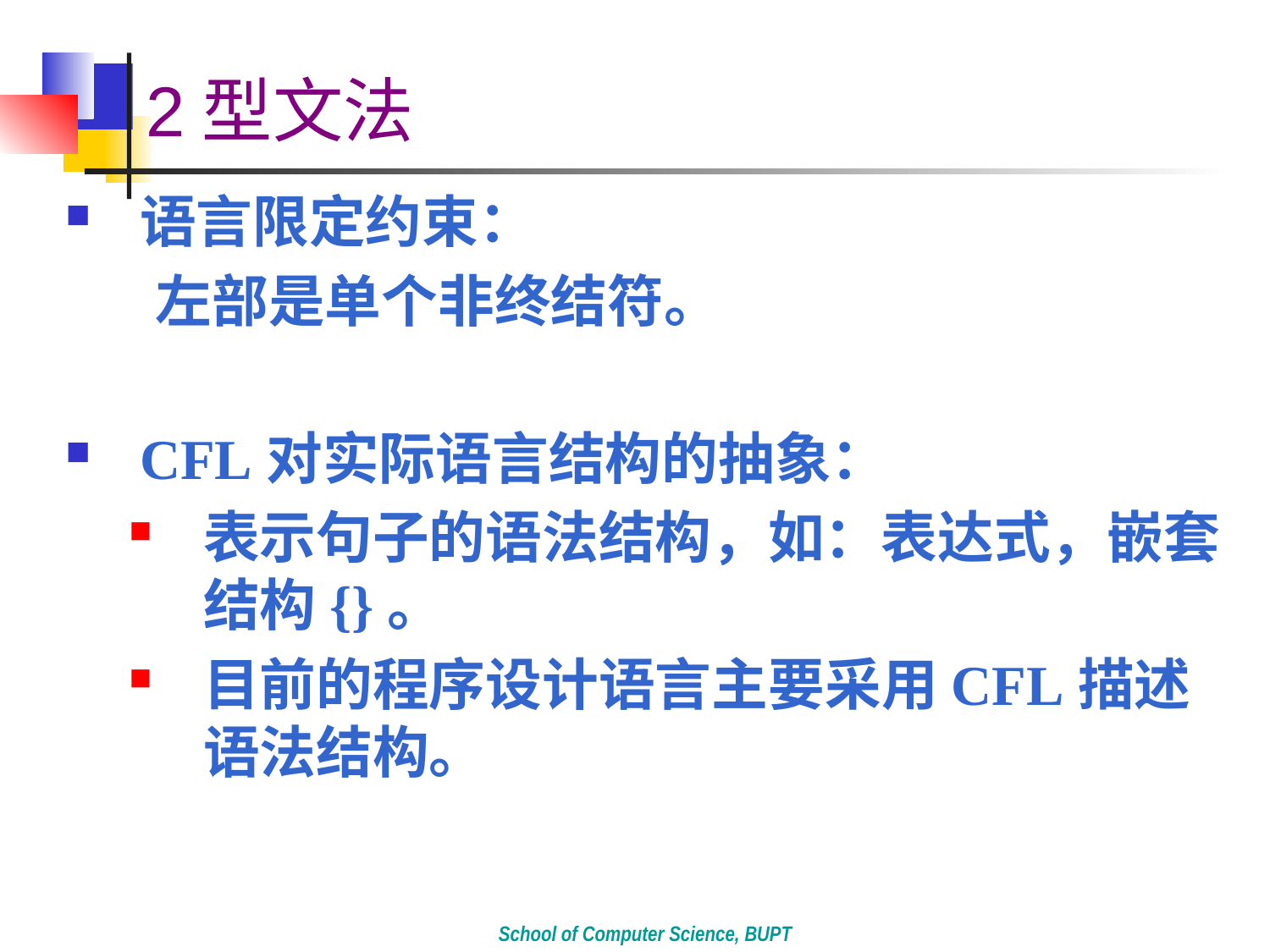

2型文法
语言限定约束：
 左部是单个非终结符。

CFL对实际语言结构的抽象：
表示句子的语法结构，如：表达式，嵌套结构{}。
目前的程序设计语言主要采用CFL描述语法结构。
School of Computer Science, BUPT